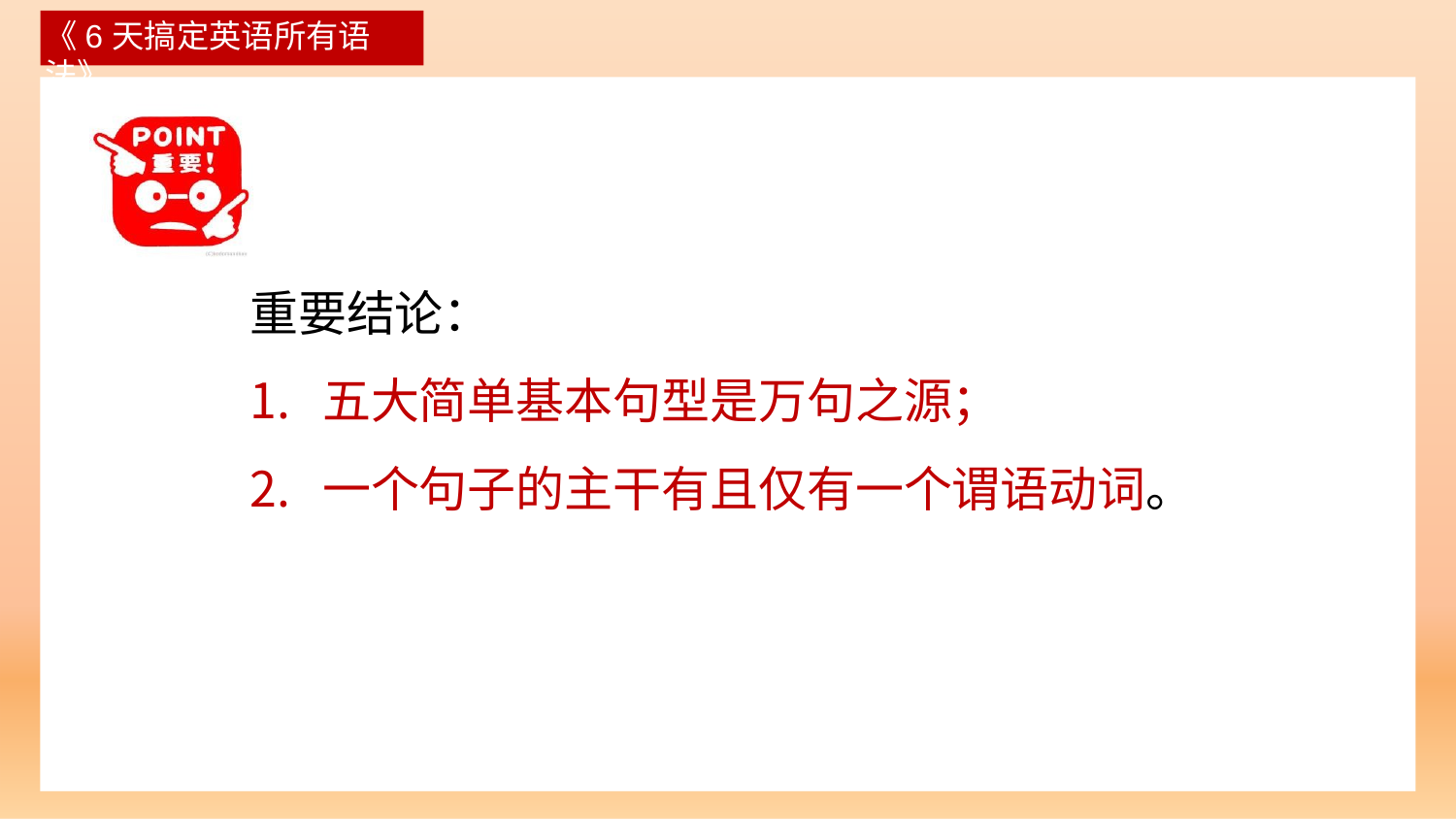

《6天搞定英语所有语法》

# 重要结论：
五大简单基本句型是万句之源；
一个句子的主干有且仅有一个谓语动词。